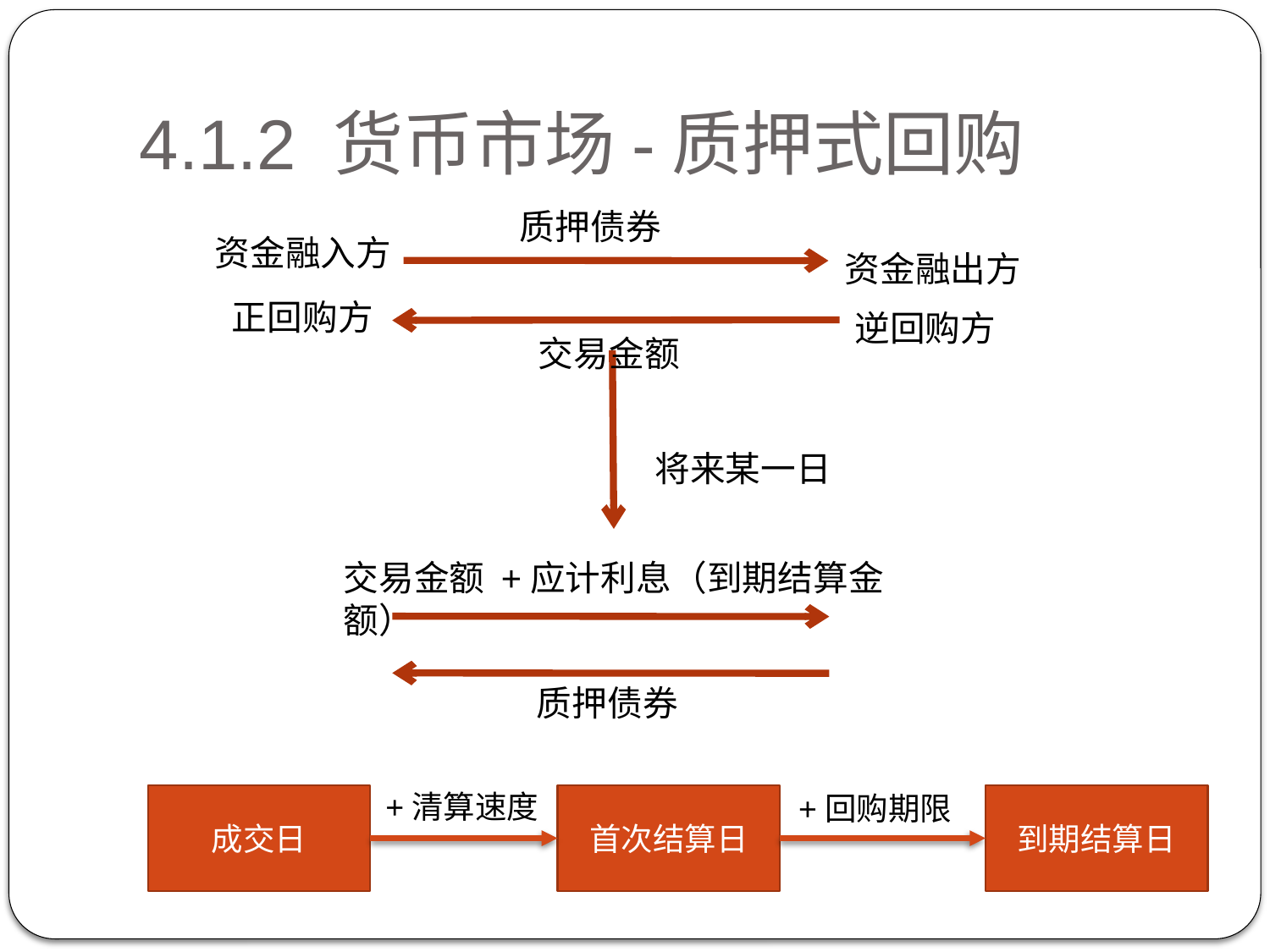

# 4.1.2 货币市场-质押式回购
质押债券
资金融入方
资金融出方
正回购方
逆回购方
交易金额
将来某一日
交易金额 +应计利息（到期结算金额）
质押债券
+清算速度
+回购期限
成交日
首次结算日
到期结算日